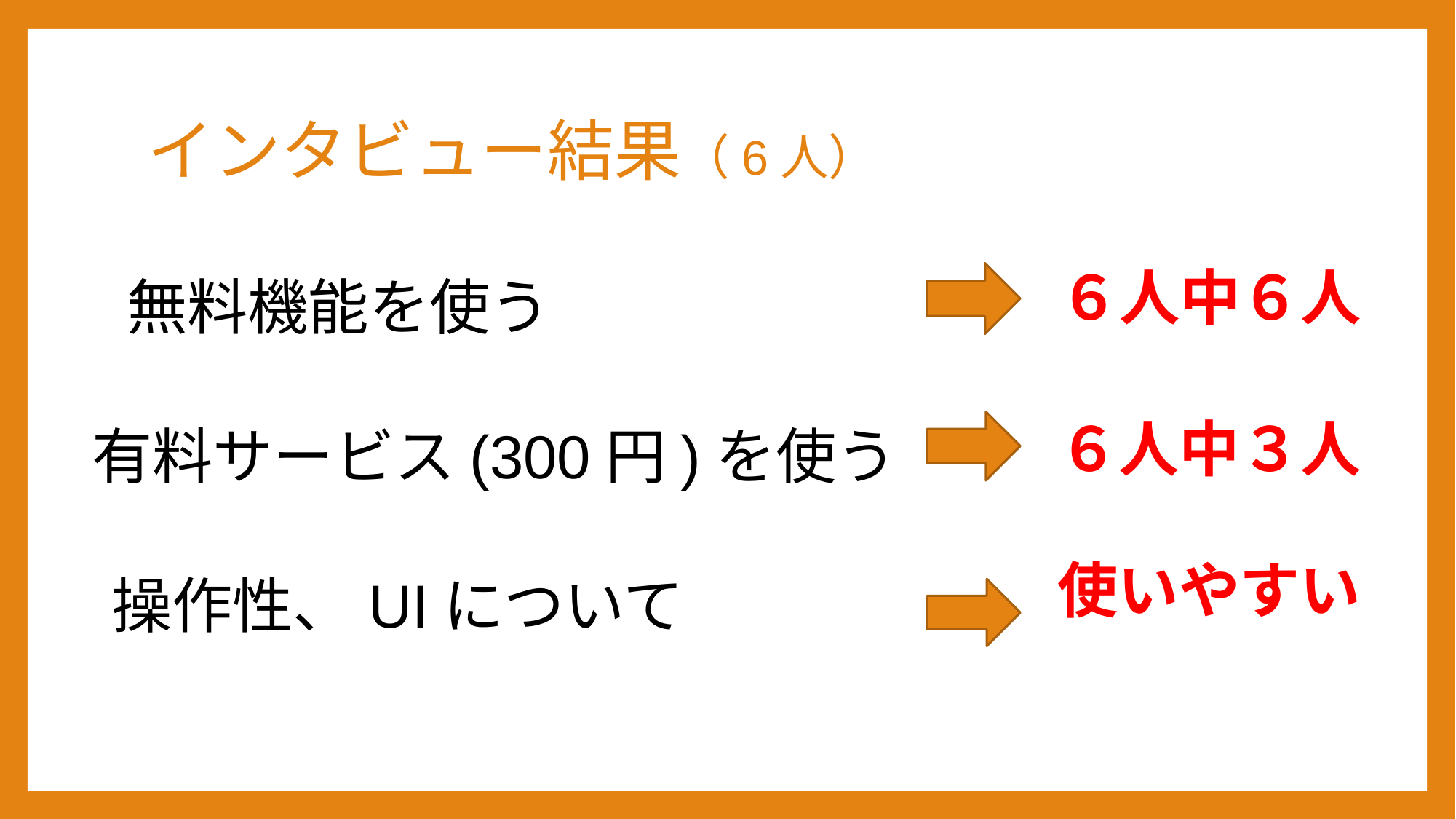

# インタビュー結果（6人）
６人中６人
無料機能を使う

６人中３人

有料サービス(300円)を使う
使いやすい
操作性、UIについて